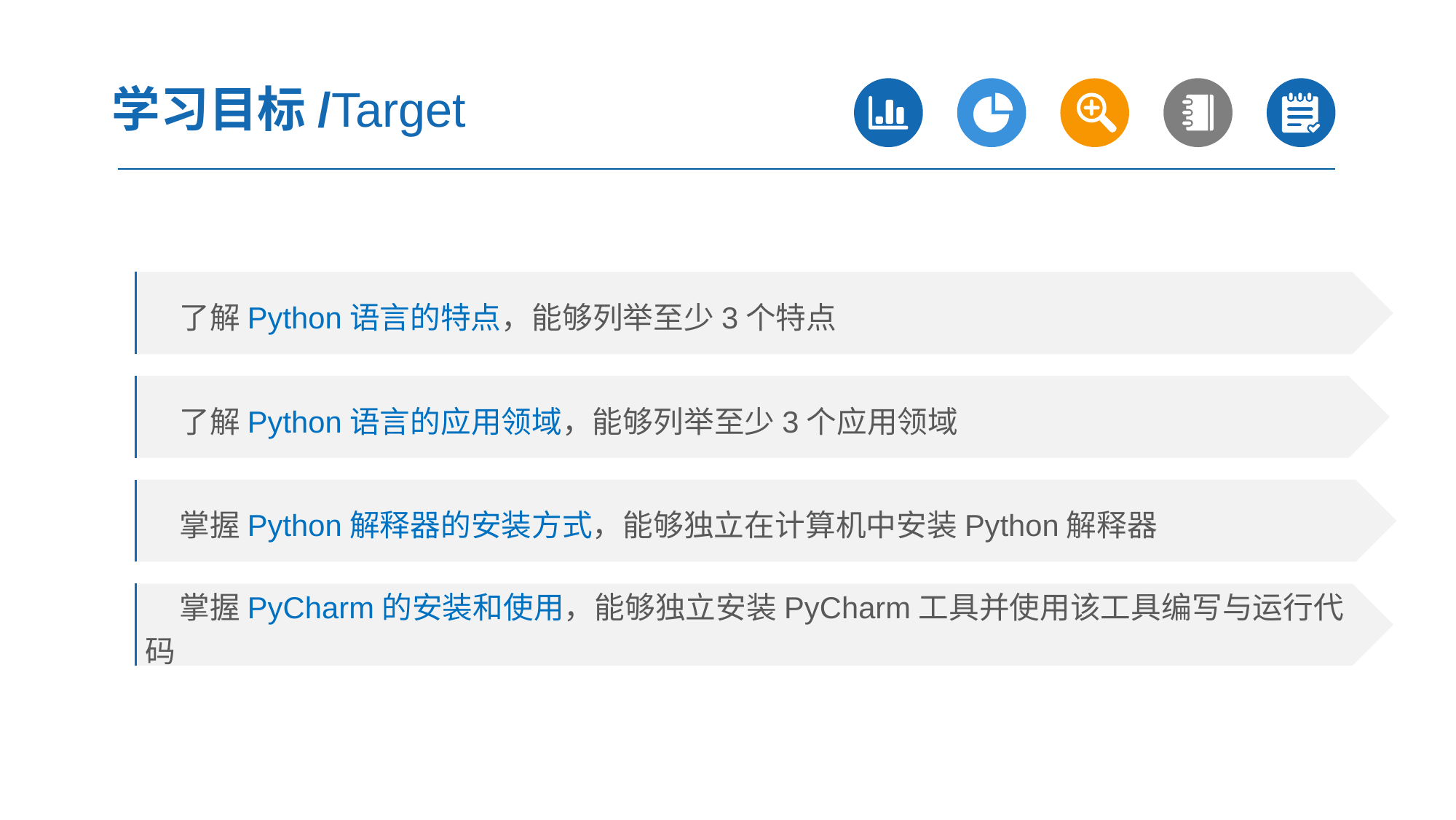

学习目标/Target
    了解Python语言的特点，能够列举至少3个特点

    了解Python语言的应用领域，能够列举至少3个应用领域

    掌握Python解释器的安装方式，能够独立在计算机中安装Python解释器

    掌握PyCharm的安装和使用，能够独立安装PyCharm工具并使用该工具编写与运行代码